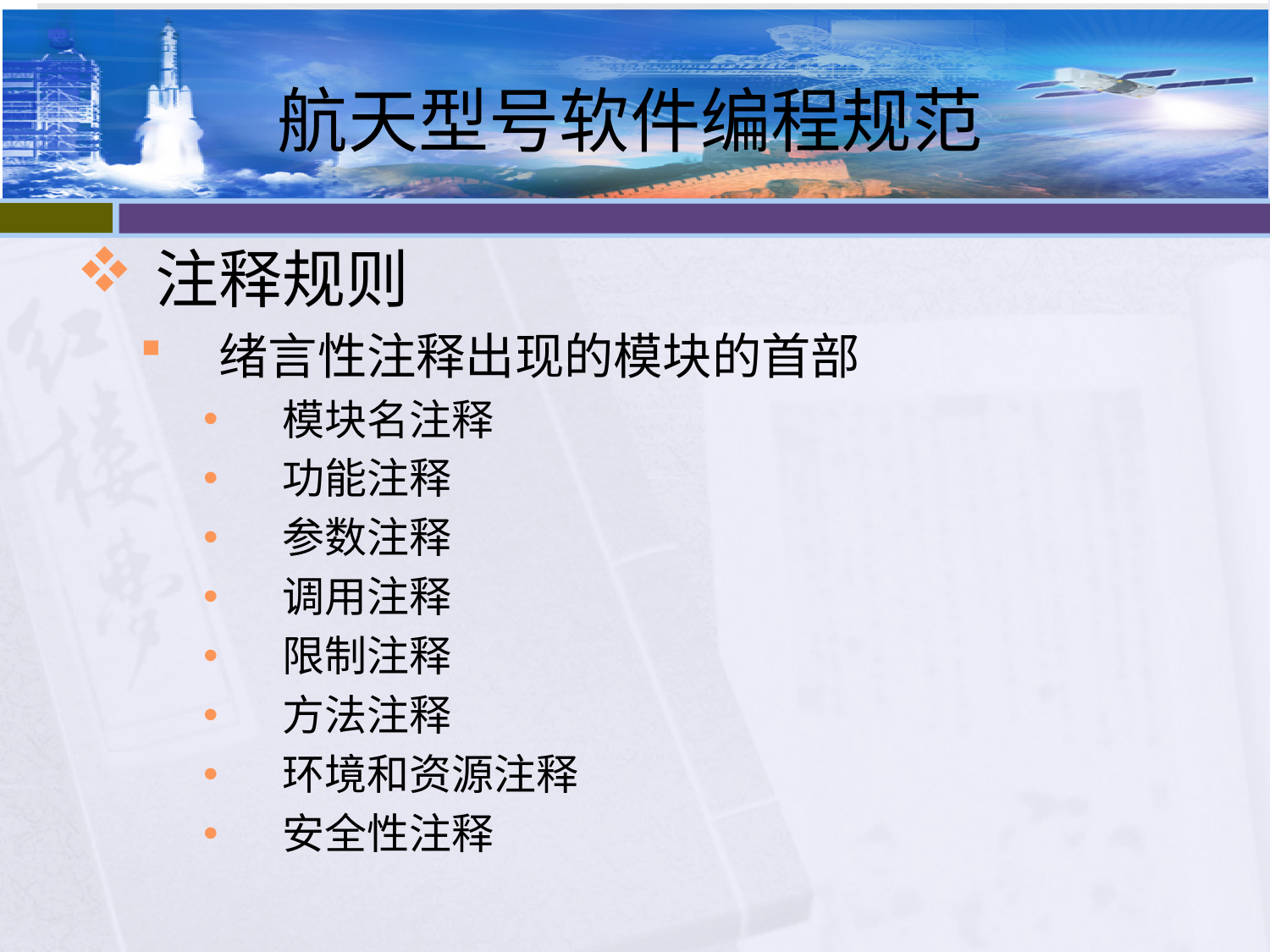

# 航天型号软件编程规范

注释规则
绪言性注释出现的模块的首部
模块名注释
功能注释
参数注释
调用注释
限制注释
方法注释
环境和资源注释
安全性注释